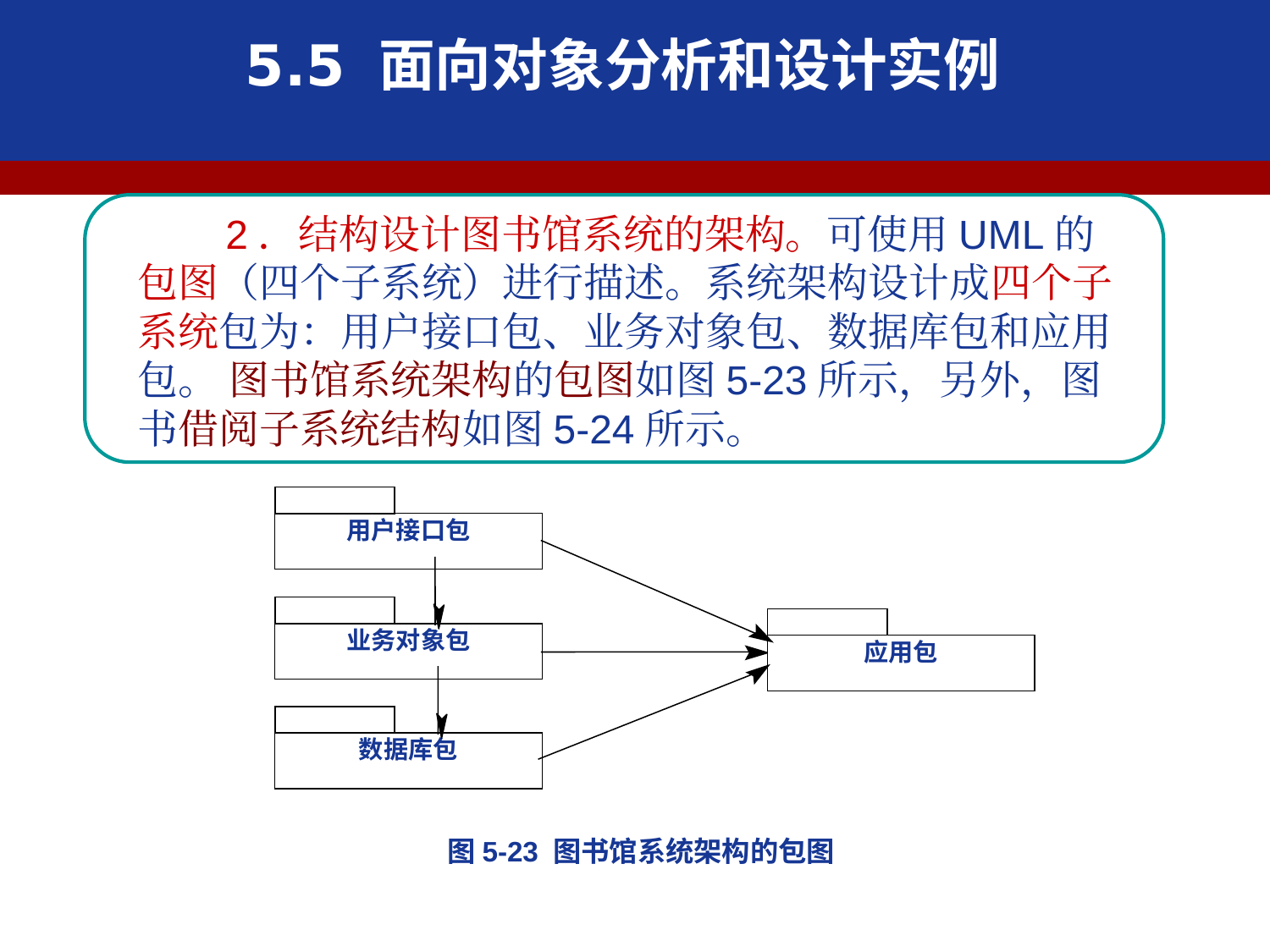

5.5 面向对象分析和设计实例

2．结构设计图书馆系统的架构。可使用UML的包图（四个子系统）进行描述。系统架构设计成四个子系统包为：用户接口包、业务对象包、数据库包和应用包。 图书馆系统架构的包图如图5-23所示，另外，图书借阅子系统结构如图5-24所示。

用户接口包

业务对象包

应用包

数据库包

图5-23 图书馆系统架构的包图